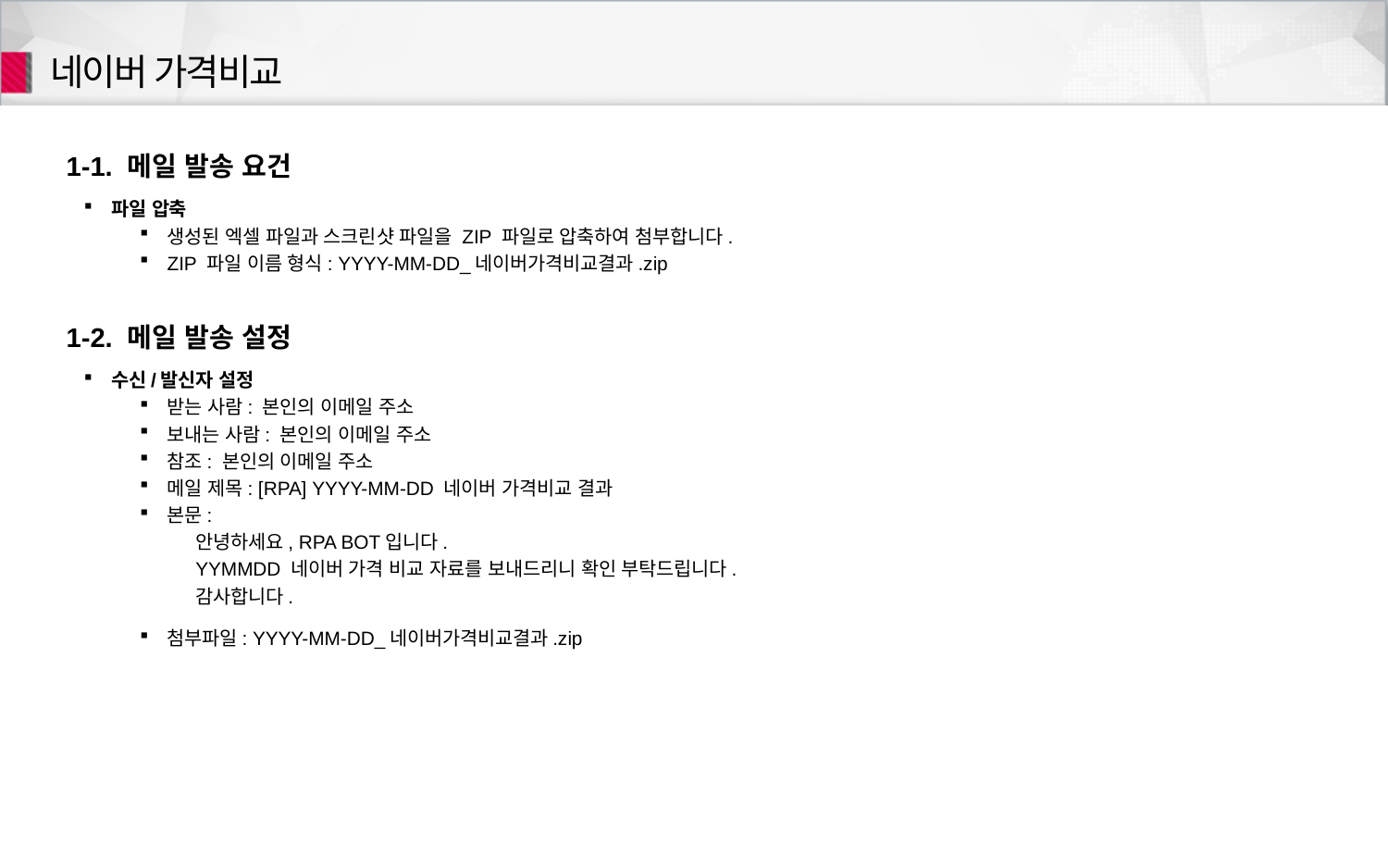

# 네이버 가격비교
1-1. 메일 발송 요건
파일 압축
생성된 엑셀 파일과 스크린샷 파일을 ZIP 파일로 압축하여 첨부합니다.
ZIP 파일 이름 형식: YYYY-MM-DD_네이버가격비교결과.zip
1-2. 메일 발송 설정
수신/발신자 설정
받는 사람: 본인의 이메일 주소
보내는 사람: 본인의 이메일 주소
참조: 본인의 이메일 주소
메일 제목: [RPA] YYYY-MM-DD 네이버 가격비교 결과
본문:
안녕하세요, RPA BOT입니다.
YYMMDD 네이버 가격 비교 자료를 보내드리니 확인 부탁드립니다.
감사합니다.

첨부파일: YYYY-MM-DD_네이버가격비교결과.zip